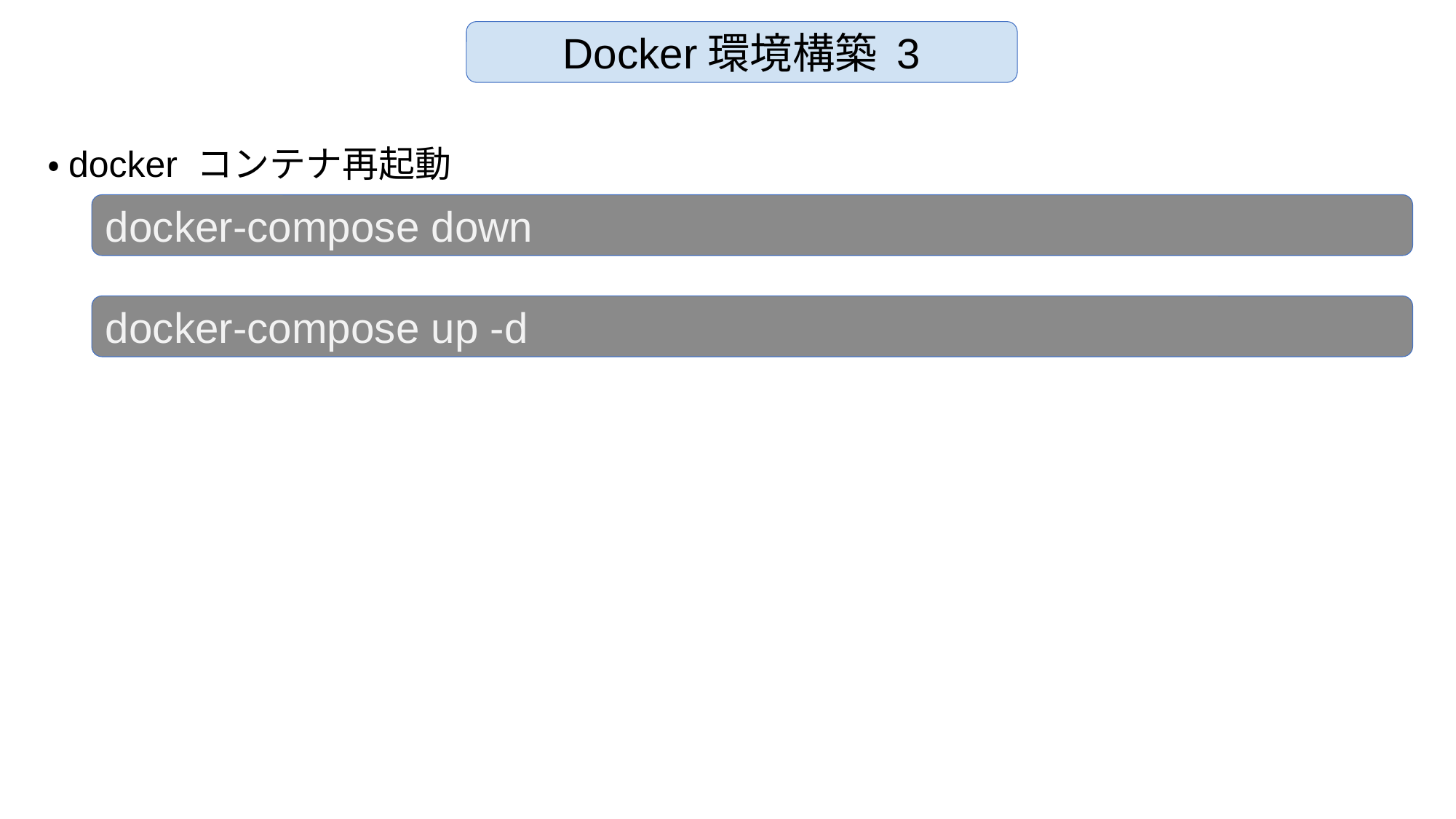

Docker環境構築 3
・docker コンテナ再起動

docker-compose down
docker-compose up -d